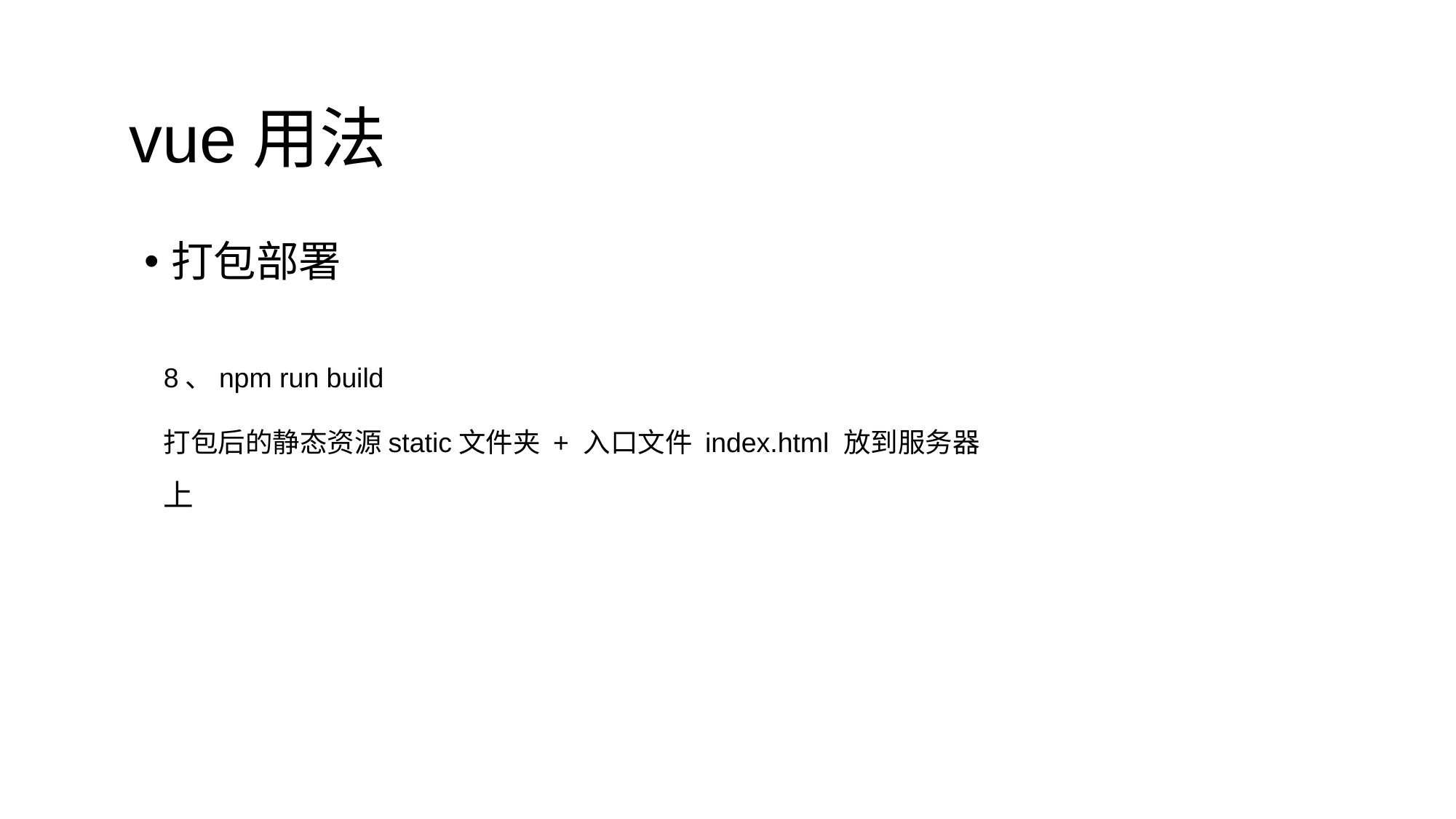

vue用法
打包部署

8、npm run build
打包后的静态资源static文件夹 + 入口文件 index.html 放到服务器上